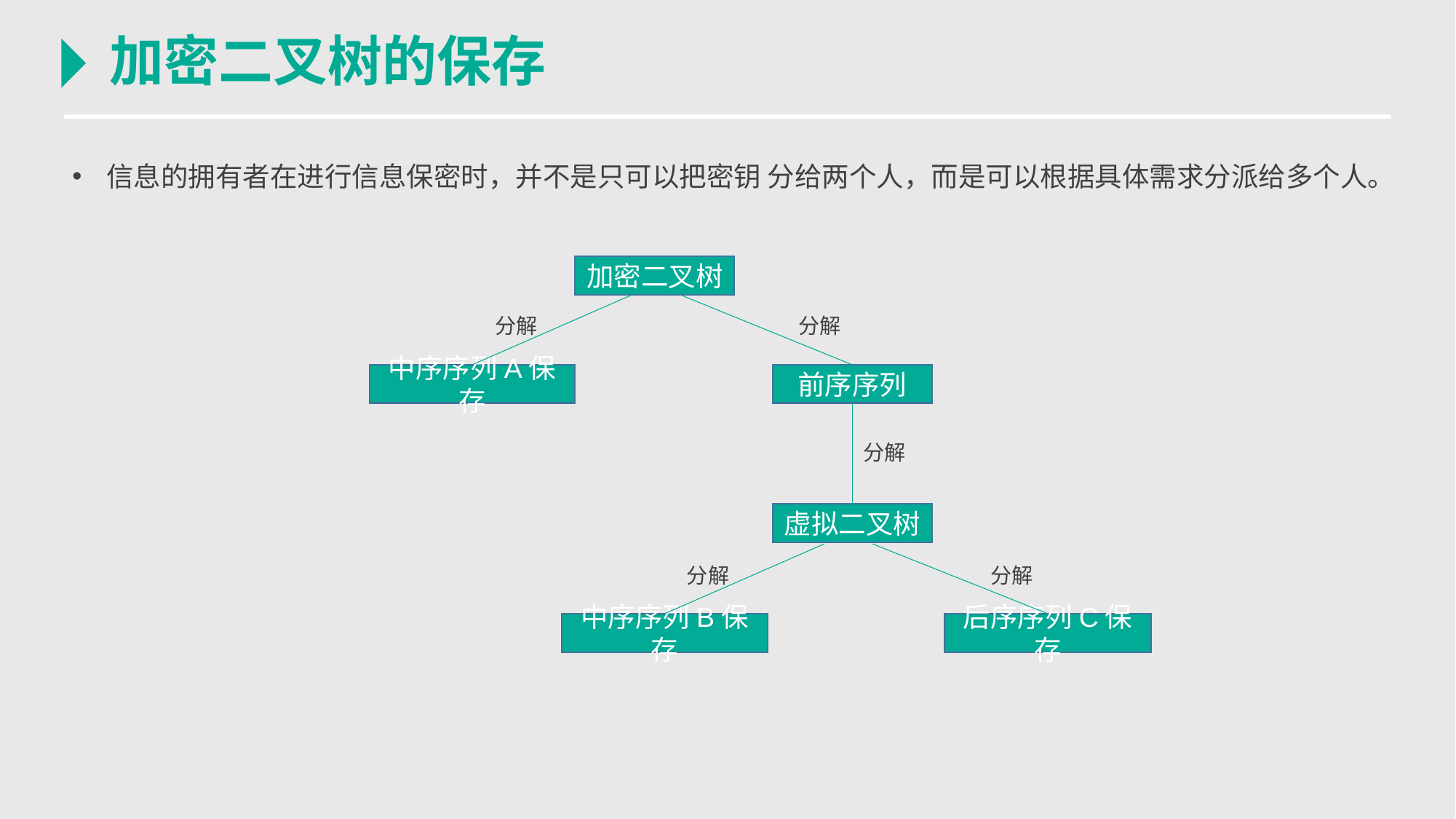

加密二叉树的保存

信息的拥有者在进行信息保密时，并不是只可以把密钥 分给两个人，而是可以根据具体需求分派给多个人。
加密二叉树
分解
分解
中序序列A保存
前序序列
分解
虚拟二叉树
分解
分解
中序序列B保存
后序序列C保存